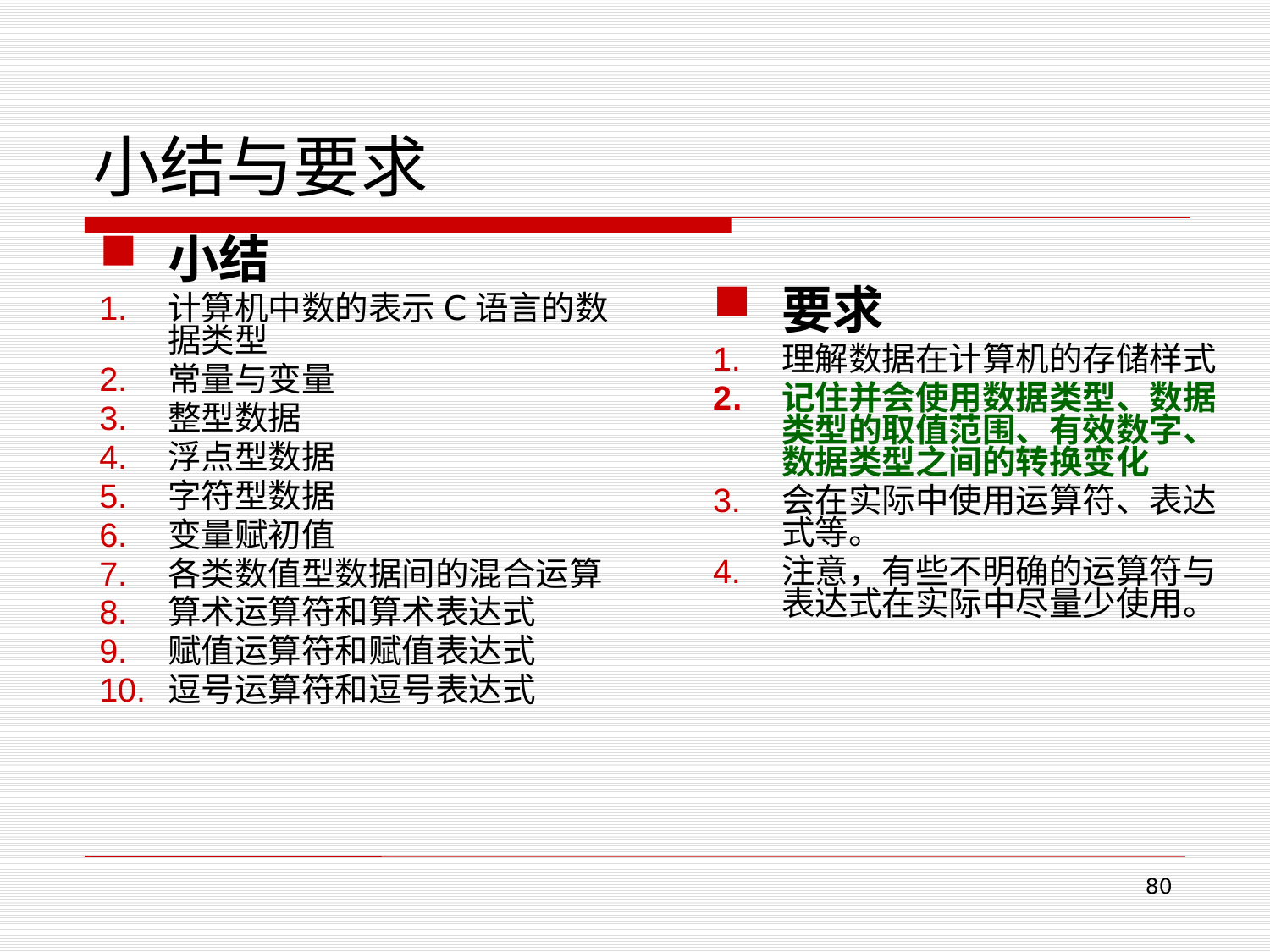

# 小结与要求
小结
计算机中数的表示C语言的数据类型
常量与变量
整型数据
浮点型数据
字符型数据
变量赋初值
各类数值型数据间的混合运算
算术运算符和算术表达式
赋值运算符和赋值表达式
逗号运算符和逗号表达式

要求
理解数据在计算机的存储样式
记住并会使用数据类型、数据类型的取值范围、有效数字、数据类型之间的转换变化
会在实际中使用运算符、表达式等。
注意，有些不明确的运算符与表达式在实际中尽量少使用。
80